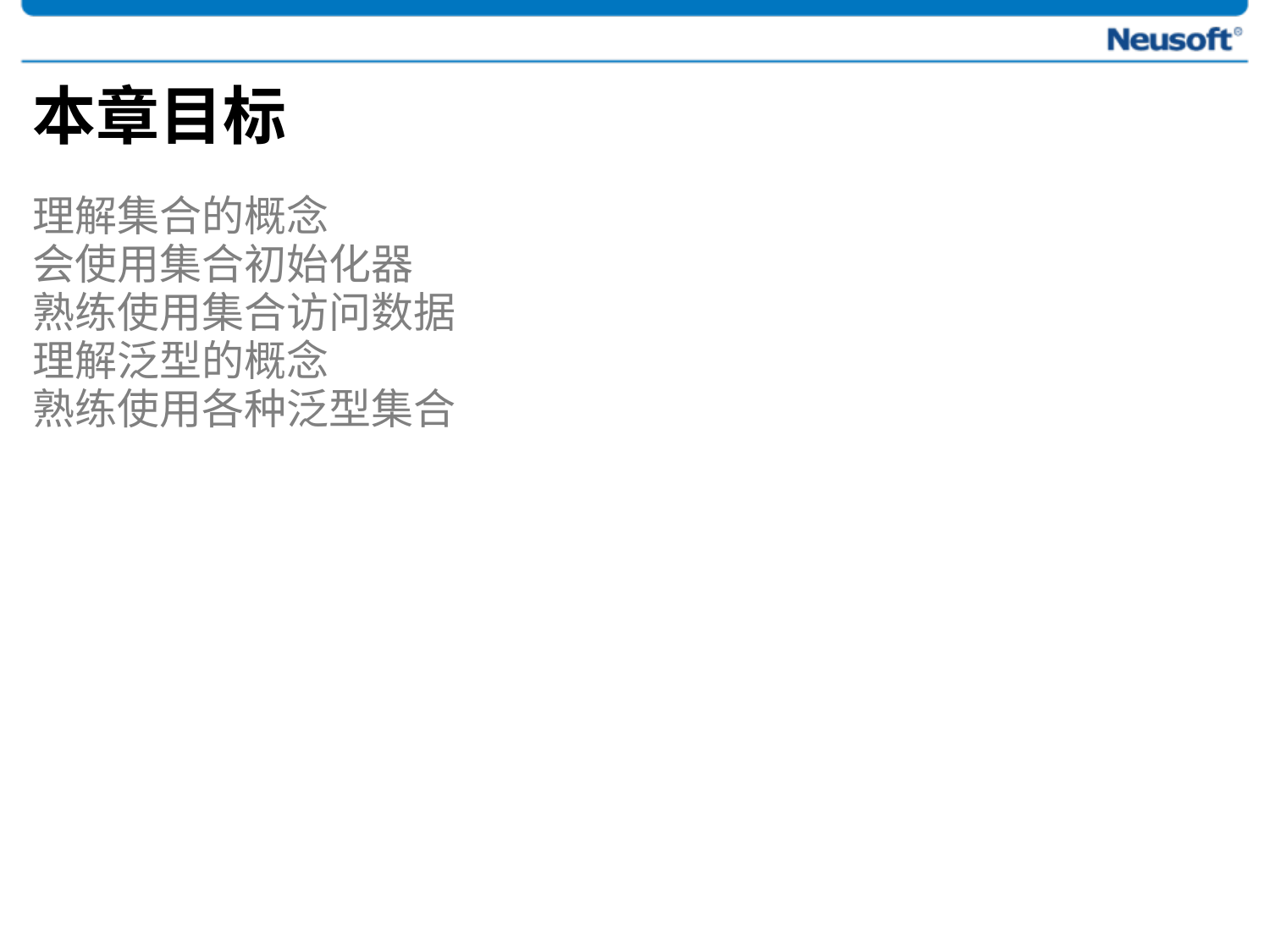

# 本章目标
理解集合的概念
会使用集合初始化器
熟练使用集合访问数据
理解泛型的概念
熟练使用各种泛型集合